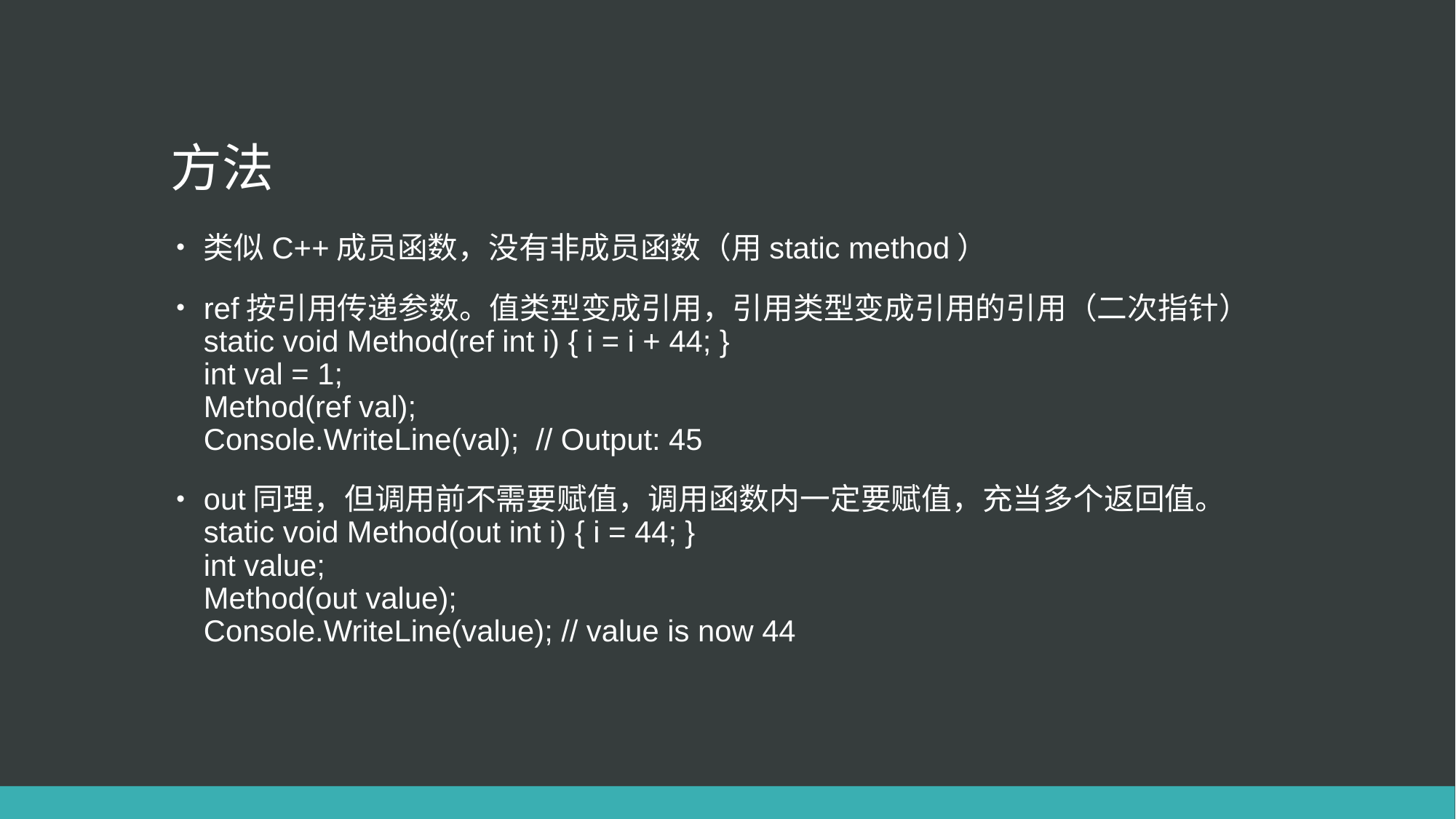

# 方法
类似C++成员函数，没有非成员函数（用static method）
ref按引用传递参数。值类型变成引用，引用类型变成引用的引用（二次指针）
static void Method(ref int i) { i = i + 44; }
int val = 1;
Method(ref val);
Console.WriteLine(val);  // Output: 45
out同理，但调用前不需要赋值，调用函数内一定要赋值，充当多个返回值。
static void Method(out int i) { i = 44; }
int value;
Method(out value);
Console.WriteLine(value); // value is now 44